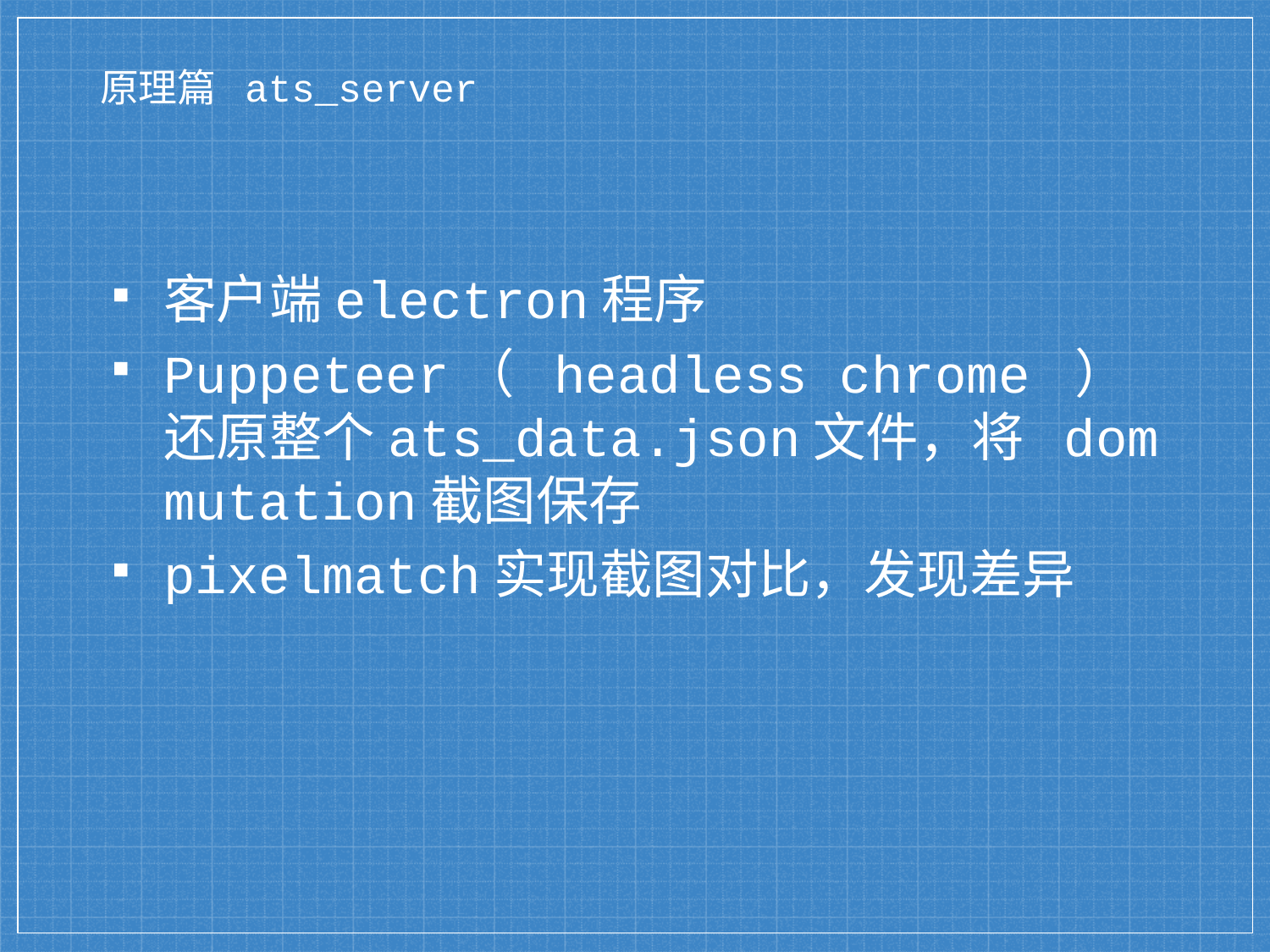

原理篇 ats_server
客户端electron程序
Puppeteer（ headless chrome ）还原整个ats_data.json文件，将 dom mutation截图保存
pixelmatch实现截图对比，发现差异